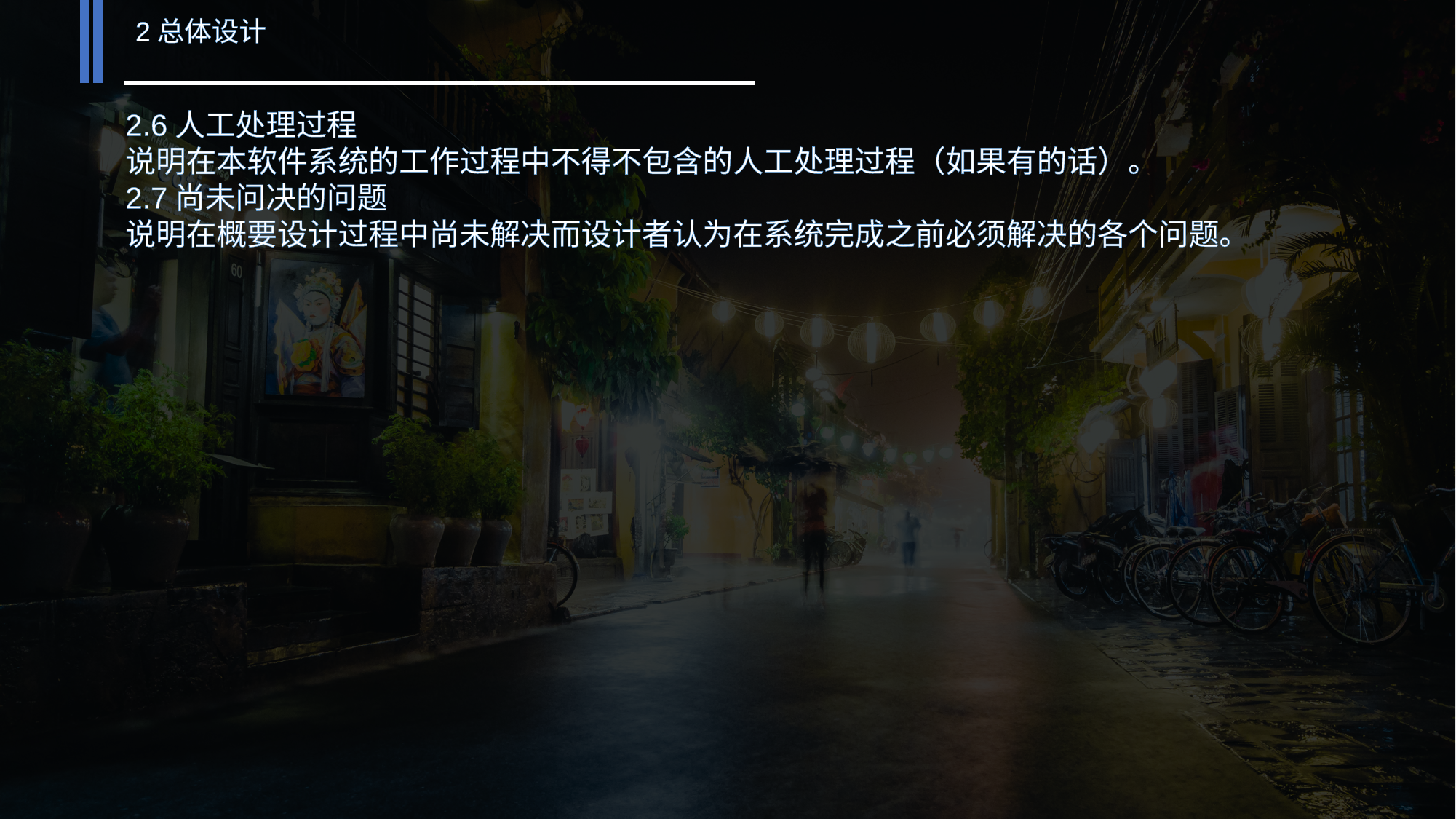

2总体设计

2.6人工处理过程
说明在本软件系统的工作过程中不得不包含的人工处理过程（如果有的话）。
2.7尚未问决的问题
说明在概要设计过程中尚未解决而设计者认为在系统完成之前必须解决的各个问题。